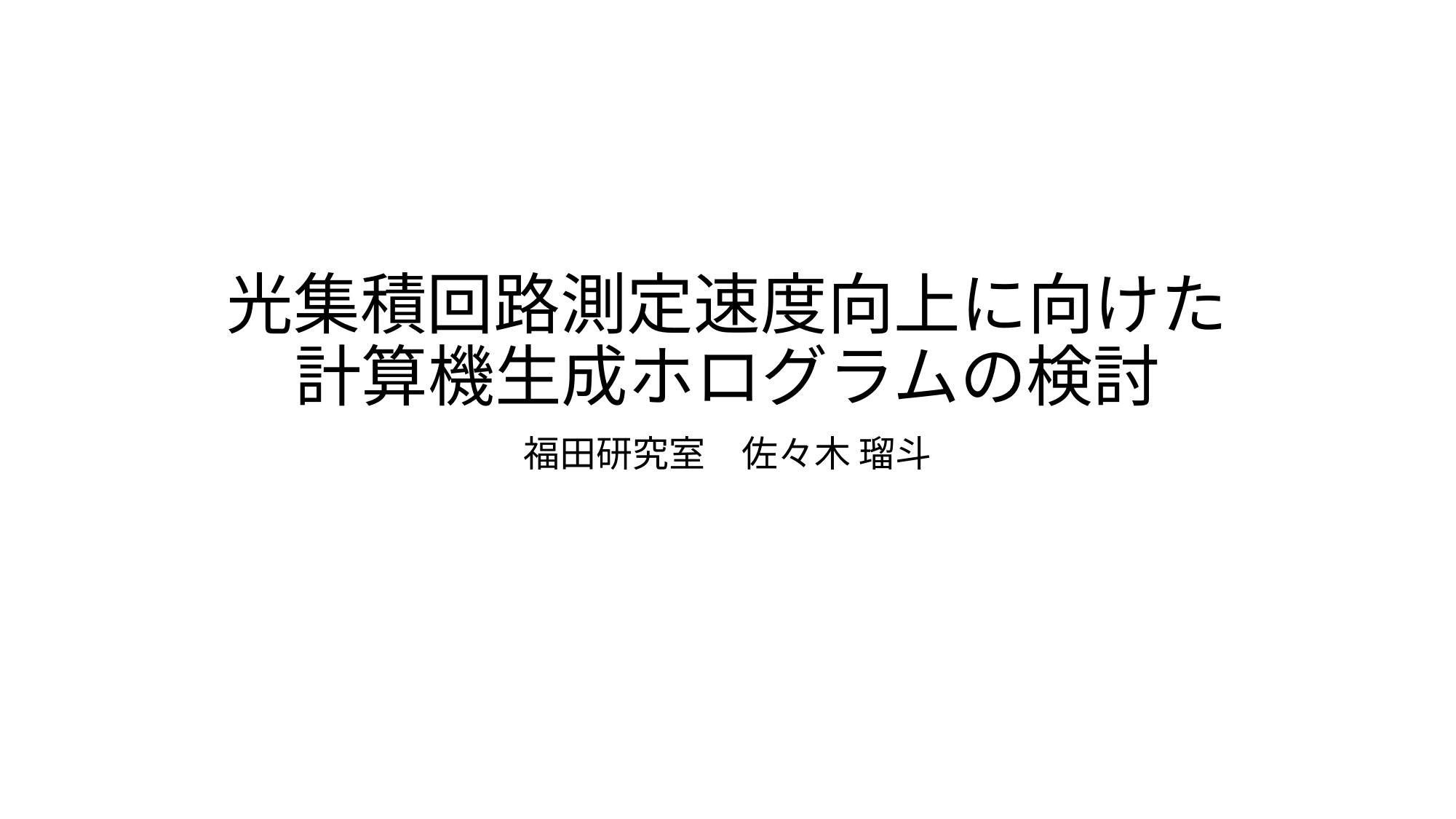

# 光集積回路測定速度向上に向けた計算機生成ホログラムの検討
福田研究室　佐々木 瑠斗